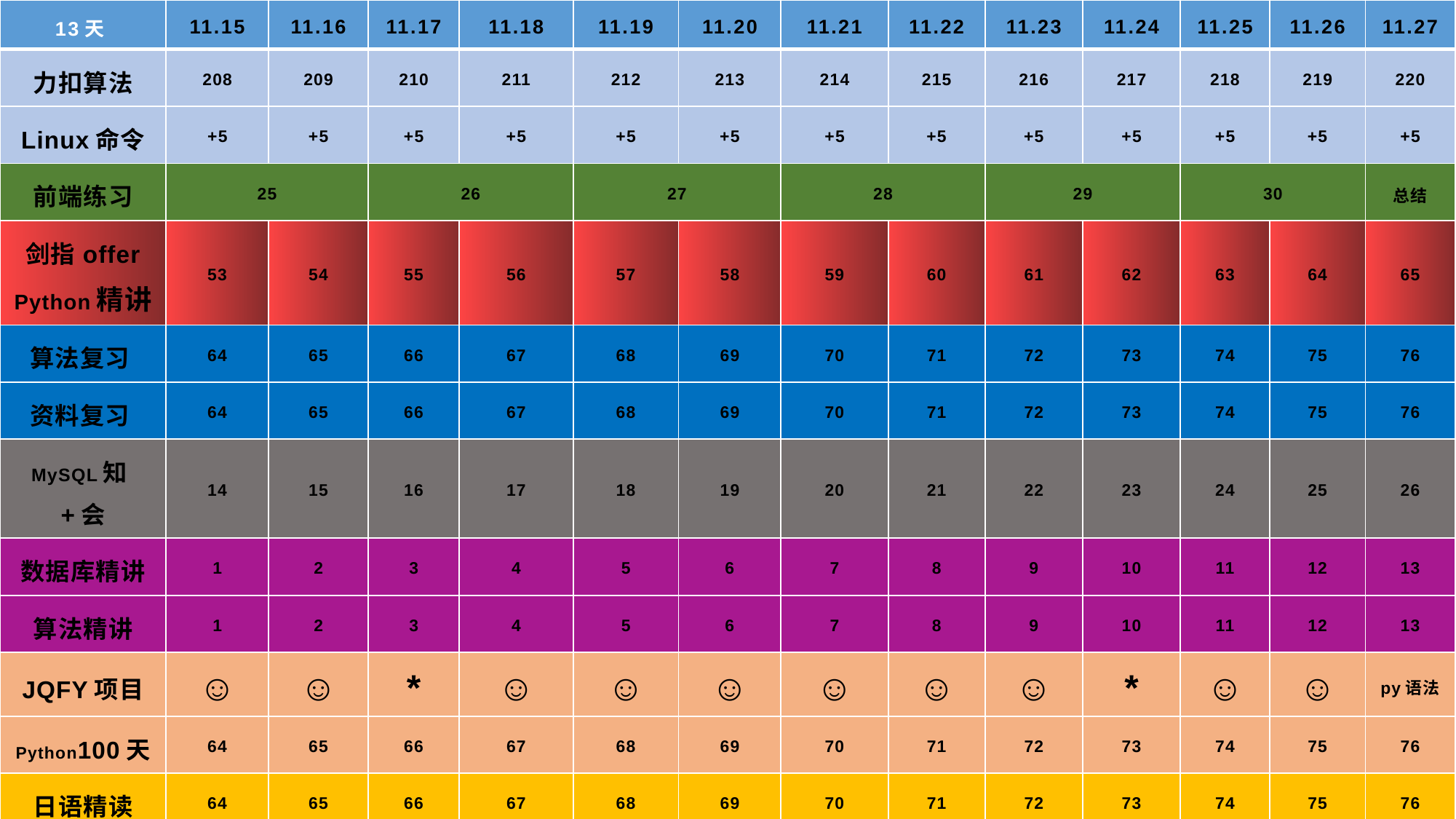

| 13天 | 11.15 | 11.16 | 11.17 | 11.18 | 11.19 | 11.20 | 11.21 | 11.22 | 11.23 | 11.24 | 11.25 | 11.26 | 11.27 |
| --- | --- | --- | --- | --- | --- | --- | --- | --- | --- | --- | --- | --- | --- |
| 力扣算法 | 208 | 209 | 210 | 211 | 212 | 213 | 214 | 215 | 216 | 217 | 218 | 219 | 220 |
| Linux命令 | +5 | +5 | +5 | +5 | +5 | +5 | +5 | +5 | +5 | +5 | +5 | +5 | +5 |
| 前端练习 | 25 |  | 26 |  | 27 |  | 28 |  | 29 |  | 30 |  | 总结 |
| 剑指offer Python精讲 | 53 | 54 | 55 | 56 | 57 | 58 | 59 | 60 | 61 | 62 | 63 | 64 | 65 |
| 算法复习 | 64 | 65 | 66 | 67 | 68 | 69 | 70 | 71 | 72 | 73 | 74 | 75 | 76 |
| 资料复习 | 64 | 65 | 66 | 67 | 68 | 69 | 70 | 71 | 72 | 73 | 74 | 75 | 76 |
| MySQL知+会 | 14 | 15 | 16 | 17 | 18 | 19 | 20 | 21 | 22 | 23 | 24 | 25 | 26 |
| 数据库精讲 | 1 | 2 | 3 | 4 | 5 | 6 | 7 | 8 | 9 | 10 | 11 | 12 | 13 |
| 算法精讲 | 1 | 2 | 3 | 4 | 5 | 6 | 7 | 8 | 9 | 10 | 11 | 12 | 13 |
| JQFY项目 | ☺ | ☺ | \* | ☺ | ☺ | ☺ | ☺ | ☺ | ☺ | \* | ☺ | ☺ | py语法 |
| Python100天 | 64 | 65 | 66 | 67 | 68 | 69 | 70 | 71 | 72 | 73 | 74 | 75 | 76 |
| 日语精读 | 64 | 65 | 66 | 67 | 68 | 69 | 70 | 71 | 72 | 73 | 74 | 75 | 76 |
| 日语单词 | 64 | 65 | 66 | 67 | 68 | 69 | 70 | 71 | 72 | 73 | 74 | 75 | 76 |
| 晚间Django | 53 | 54 | 55 | 56 | 57 | 58 | 59 | 60 | 61 | 62 | 63 | 64 | 65 |